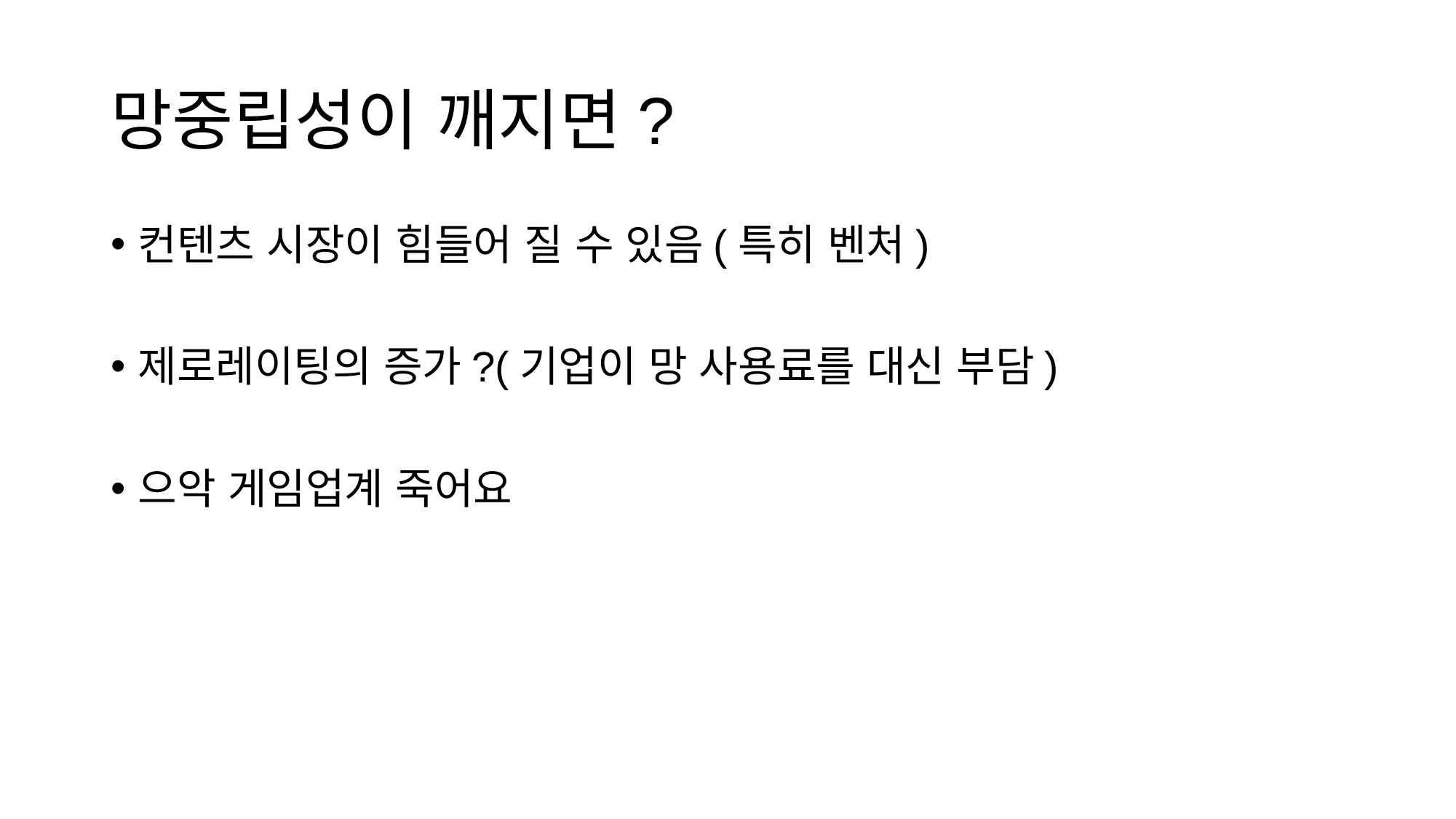

# 망중립성이 깨지면?
컨텐츠 시장이 힘들어 질 수 있음(특히 벤처)

제로레이팅의 증가?(기업이 망 사용료를 대신 부담)

으악 게임업계 죽어요